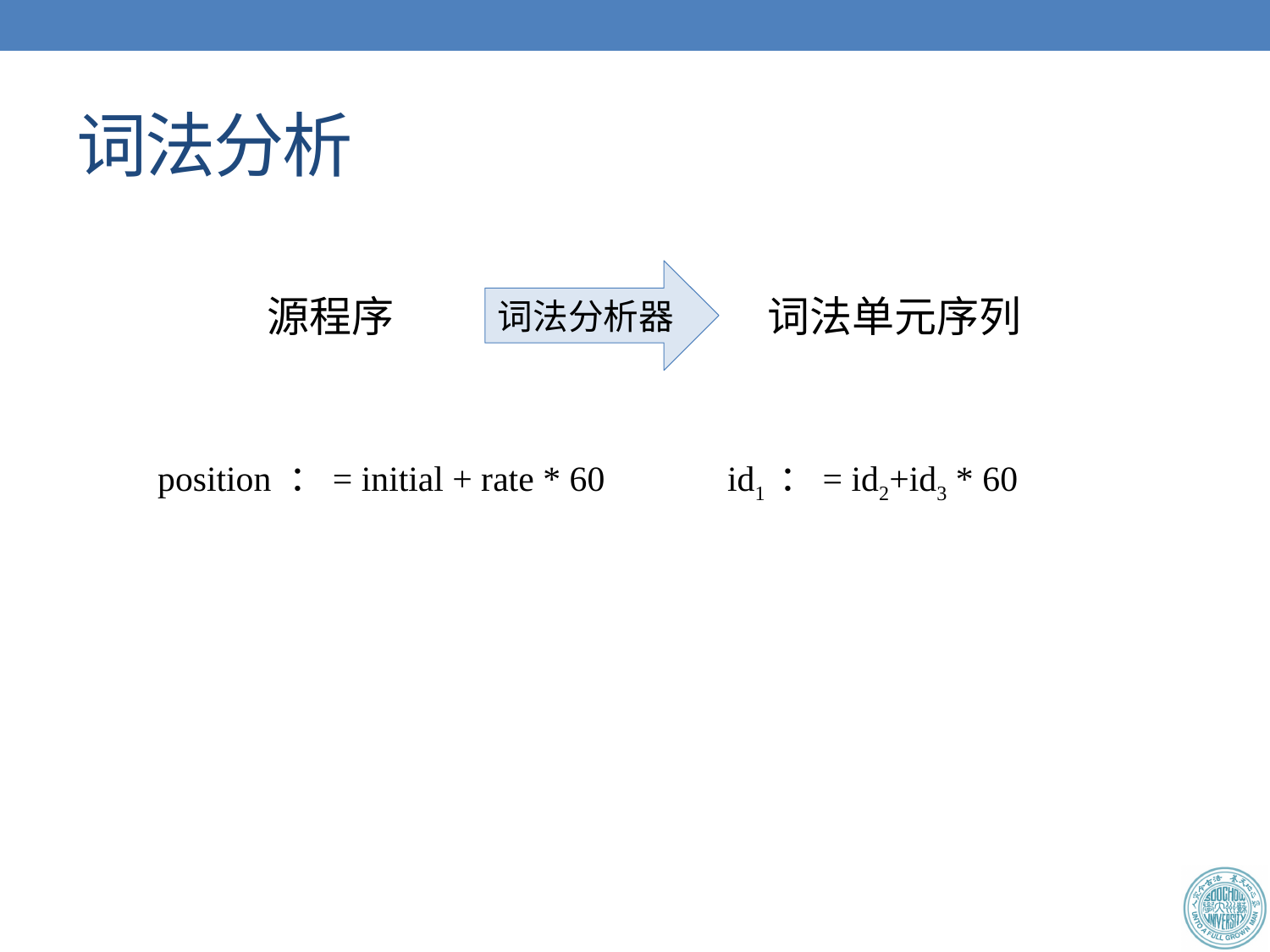

# 词法分析
词法分析器
源程序
词法单元序列
position ：= initial + rate * 60
id1 ：= id2+id3 * 60